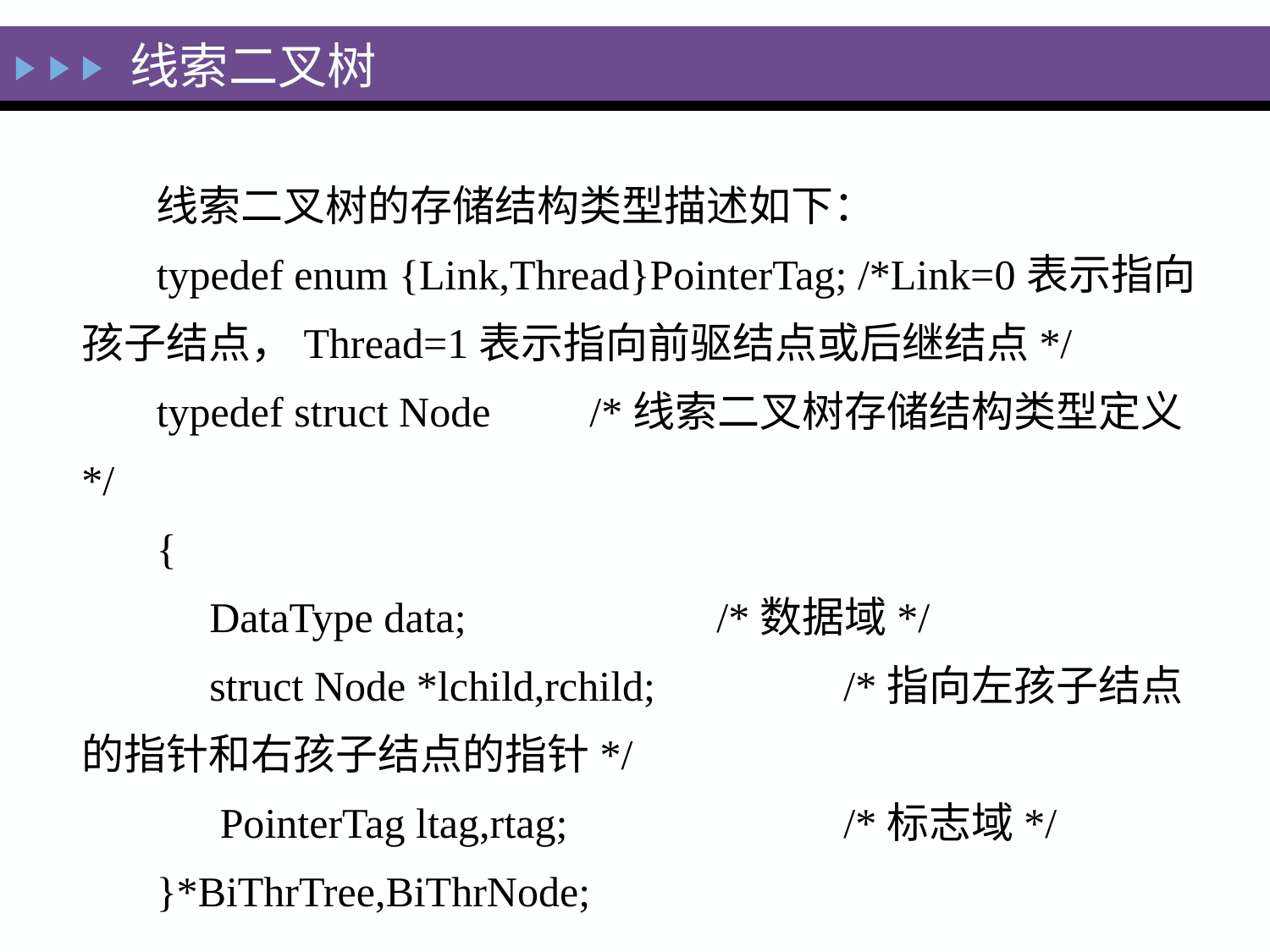

# 线索二叉树
线索二叉树的存储结构类型描述如下：
typedef enum {Link,Thread}PointerTag; /*Link=0表示指向孩子结点，Thread=1表示指向前驱结点或后继结点*/
typedef struct Node	/*线索二叉树存储结构类型定义*/
{
     DataType data;		/*数据域*/
     struct Node *lchild,rchild; 		/*指向左孩子结点的指针和右孩子结点的指针*/
      PointerTag ltag,rtag; 			/*标志域*/
}*BiThrTree,BiThrNode;